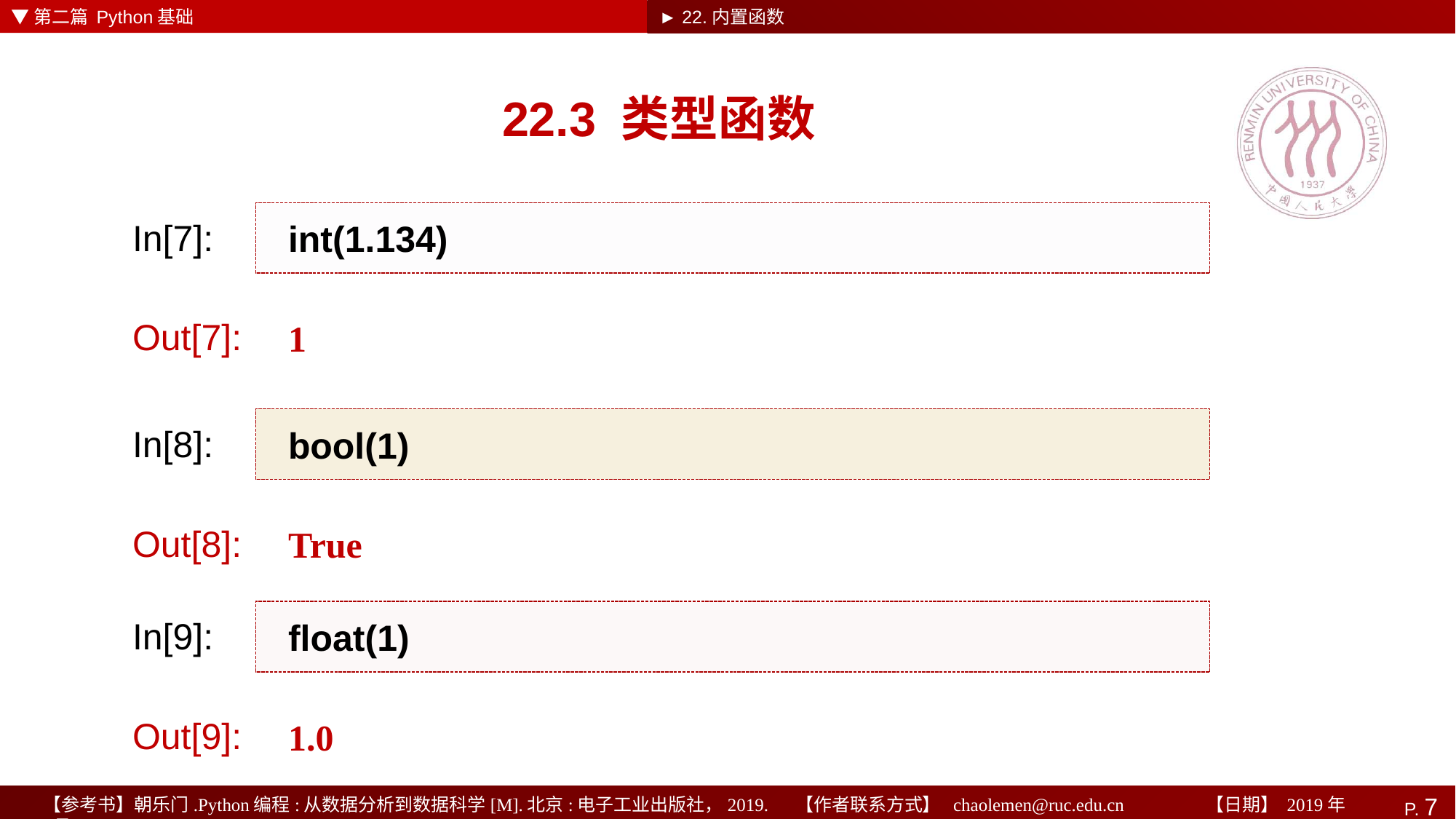

▼第二篇 Python基础
► 22.内置函数
# 22.3 类型函数
int(1.134)
In[7]:
1
Out[7]:
bool(1)
In[8]:
True
Out[8]:
float(1)
In[9]:
1.0
Out[9]: